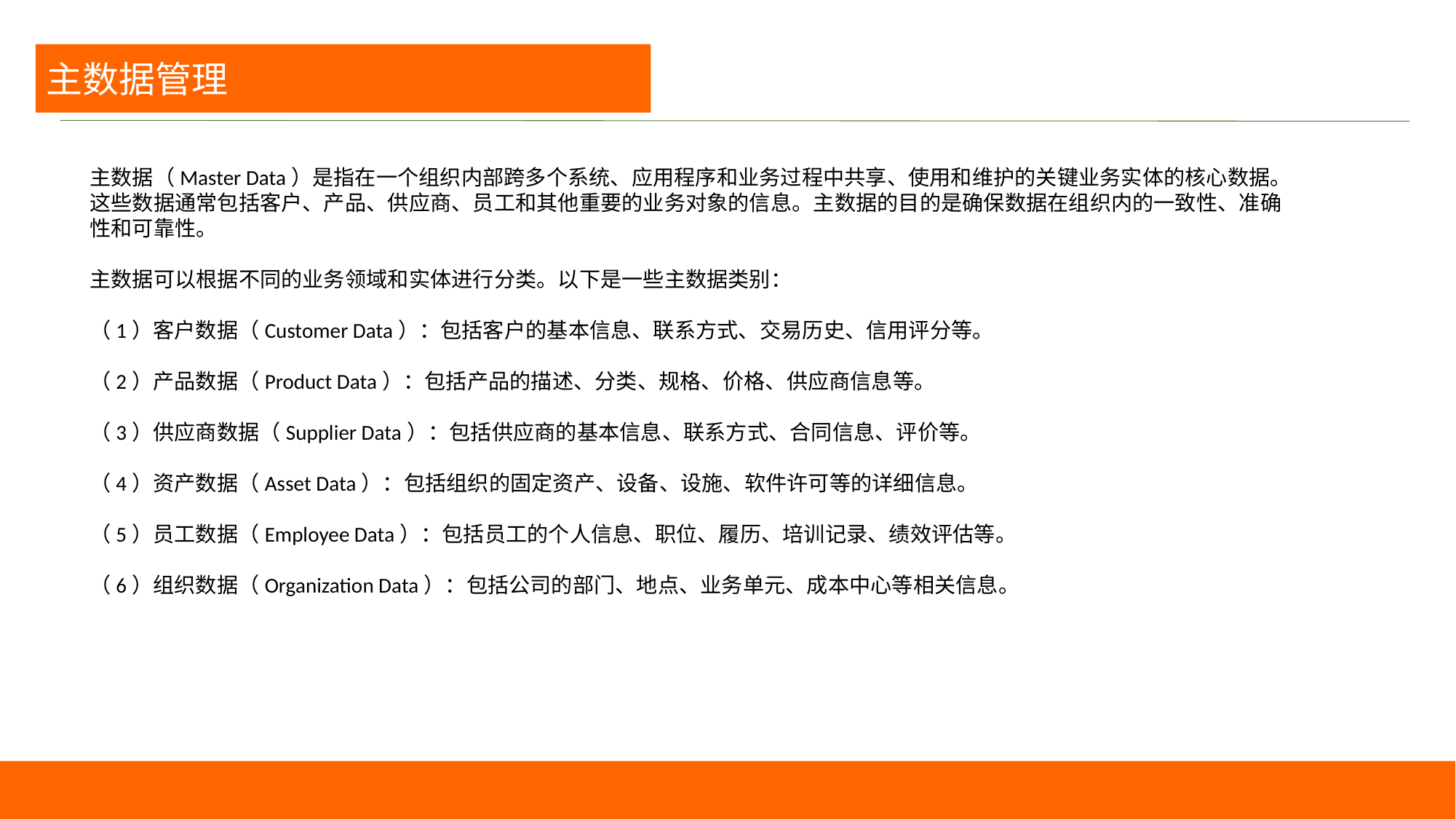

主数据管理
主数据（Master Data）是指在一个组织内部跨多个系统、应用程序和业务过程中共享、使用和维护的关键业务实体的核心数据。这些数据通常包括客户、产品、供应商、员工和其他重要的业务对象的信息。主数据的目的是确保数据在组织内的一致性、准确性和可靠性。

主数据可以根据不同的业务领域和实体进行分类。以下是一些主数据类别：

（1）客户数据（Customer Data）：包括客户的基本信息、联系方式、交易历史、信用评分等。

（2）产品数据（Product Data）：包括产品的描述、分类、规格、价格、供应商信息等。

（3）供应商数据（Supplier Data）：包括供应商的基本信息、联系方式、合同信息、评价等。

（4）资产数据（Asset Data）：包括组织的固定资产、设备、设施、软件许可等的详细信息。

（5）员工数据（Employee Data）：包括员工的个人信息、职位、履历、培训记录、绩效评估等。

（6）组织数据（Organization Data）：包括公司的部门、地点、业务单元、成本中心等相关信息。
19